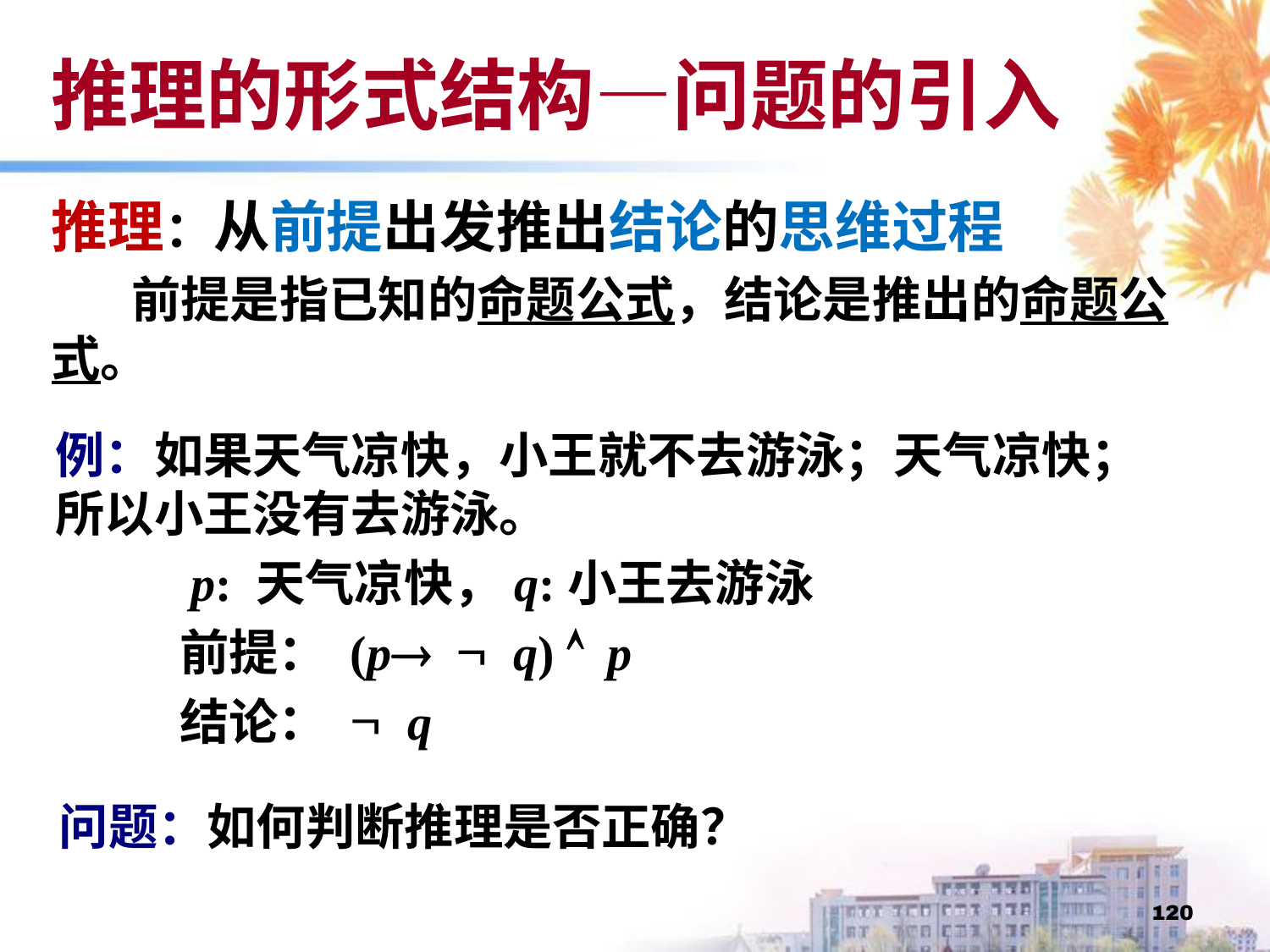

# 推理的形式结构—问题的引入
推理：从前提出发推出结论的思维过程
      前提是指已知的命题公式，结论是推出的命题公式。
例：如果天气凉快，小王就不去游泳；天气凉快；所以小王没有去游泳。
           p: 天气凉快，q:小王去游泳
          前提： (p→ ¬ q) ∧ p
          结论： ¬ q
问题：如何判断推理是否正确？
120